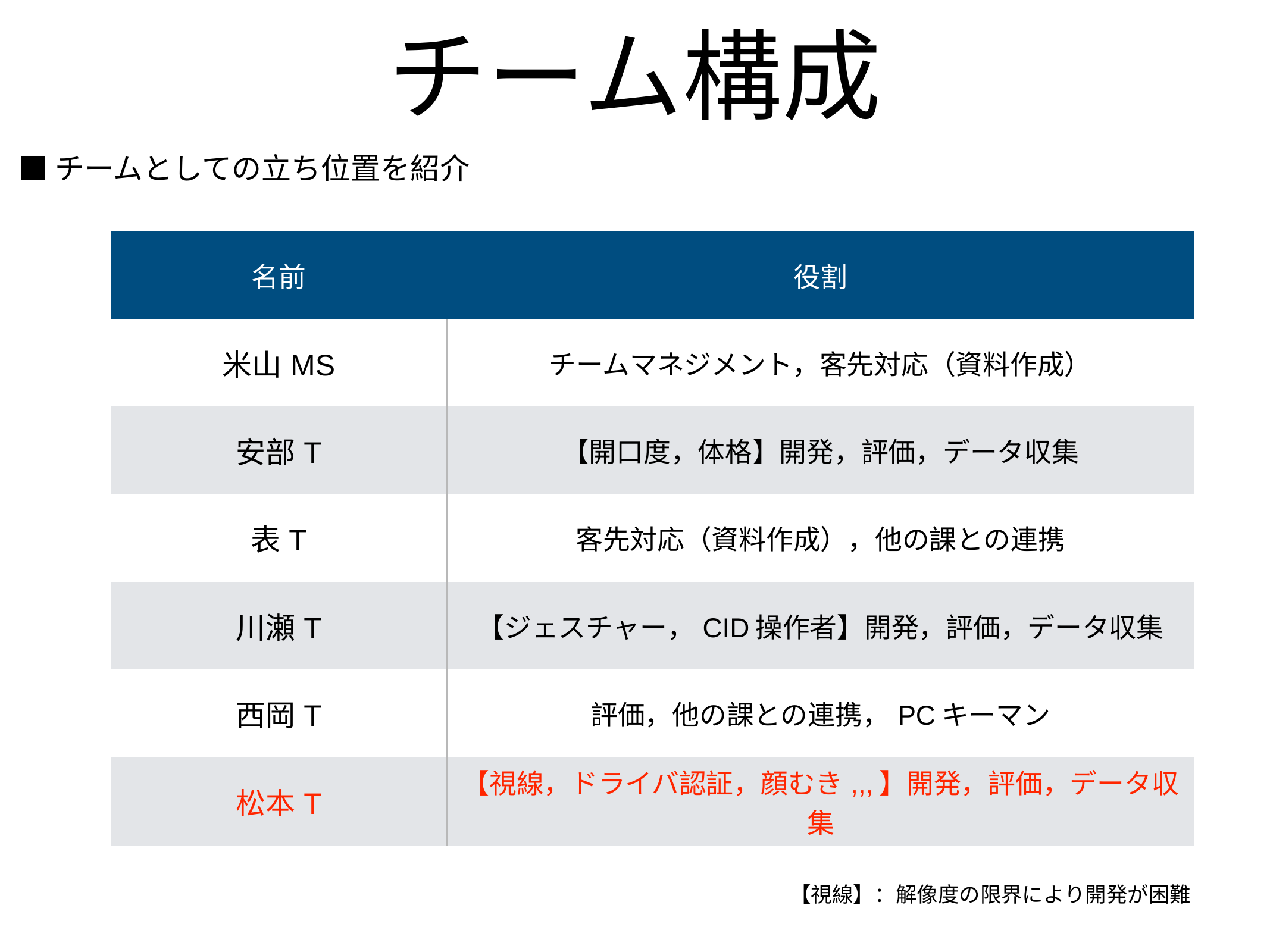

# チーム構成
■チームとしての立ち位置を紹介
| 名前 | 役割 |
| --- | --- |
| 米山MS | チームマネジメント，客先対応（資料作成） |
| 安部T | 【開口度，体格】開発，評価，データ収集 |
| 表T | 客先対応（資料作成），他の課との連携 |
| 川瀬T | 【ジェスチャー，CID操作者】開発，評価，データ収集 |
| 西岡T | 評価，他の課との連携，PCキーマン |
| 松本T | 【視線，ドライバ認証，顔むき,,,】開発，評価，データ収集 |
【視線】：解像度の限界により開発が困難